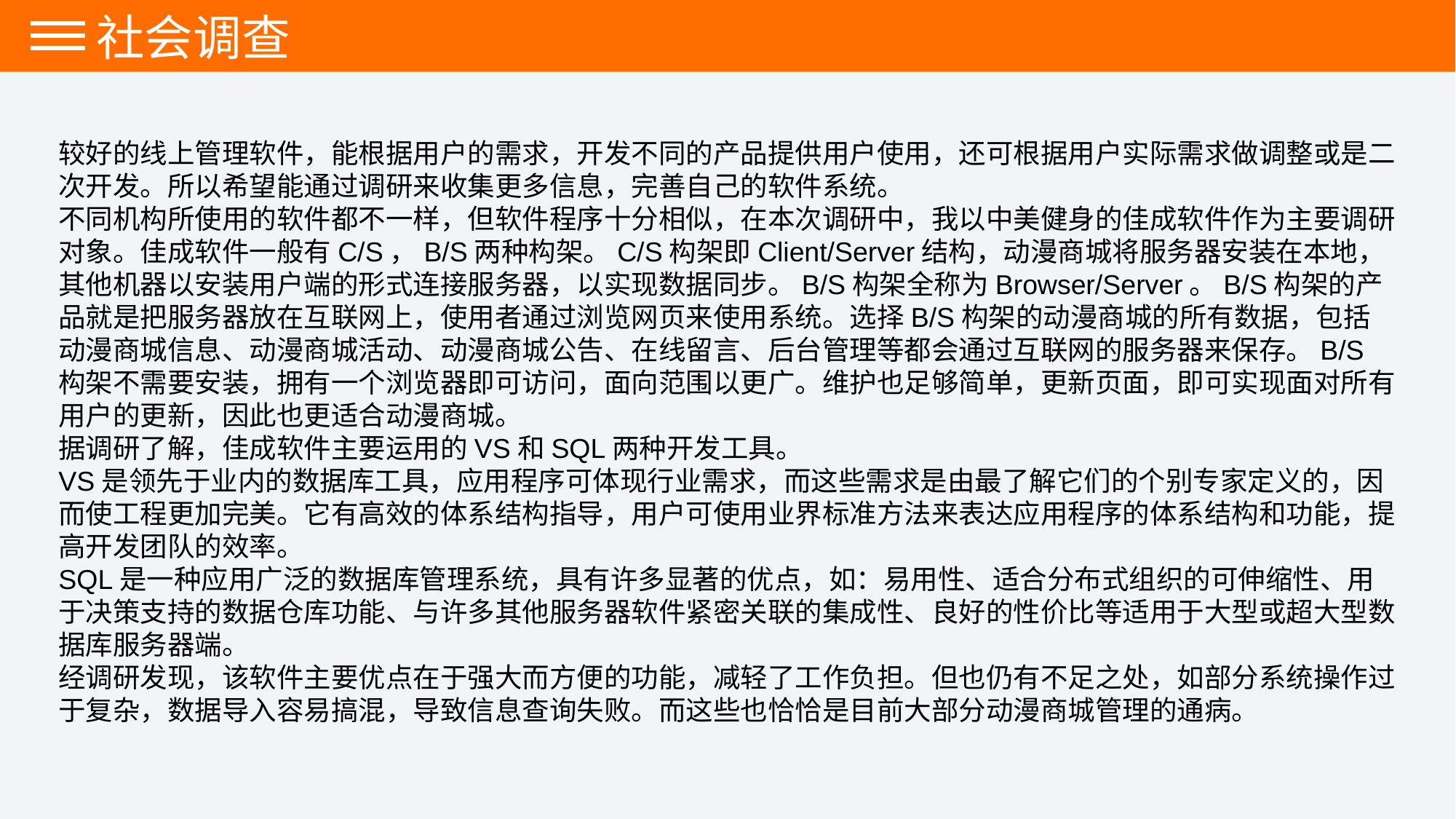

社会调查
较好的线上管理软件，能根据用户的需求，开发不同的产品提供用户使用，还可根据用户实际需求做调整或是二次开发。所以希望能通过调研来收集更多信息，完善自己的软件系统。
不同机构所使用的软件都不一样，但软件程序十分相似，在本次调研中，我以中美健身的佳成软件作为主要调研对象。佳成软件一般有C/S，B/S两种构架。C/S构架即Client/Server结构，动漫商城将服务器安装在本地，其他机器以安装用户端的形式连接服务器，以实现数据同步。B/S构架全称为Browser/Server。B/S构架的产品就是把服务器放在互联网上，使用者通过浏览网页来使用系统。选择B/S构架的动漫商城的所有数据，包括动漫商城信息、动漫商城活动、动漫商城公告、在线留言、后台管理等都会通过互联网的服务器来保存。B/S构架不需要安装，拥有一个浏览器即可访问，面向范围以更广。维护也足够简单，更新页面，即可实现面对所有用户的更新，因此也更适合动漫商城。
据调研了解，佳成软件主要运用的VS和SQL两种开发工具。
VS是领先于业内的数据库工具，应用程序可体现行业需求，而这些需求是由最了解它们的个别专家定义的，因而使工程更加完美。它有高效的体系结构指导，用户可使用业界标准方法来表达应用程序的体系结构和功能，提高开发团队的效率。
SQL是一种应用广泛的数据库管理系统，具有许多显著的优点，如：易用性、适合分布式组织的可伸缩性、用于决策支持的数据仓库功能、与许多其他服务器软件紧密关联的集成性、良好的性价比等适用于大型或超大型数据库服务器端。
经调研发现，该软件主要优点在于强大而方便的功能，减轻了工作负担。但也仍有不足之处，如部分系统操作过于复杂，数据导入容易搞混，导致信息查询失败。而这些也恰恰是目前大部分动漫商城管理的通病。